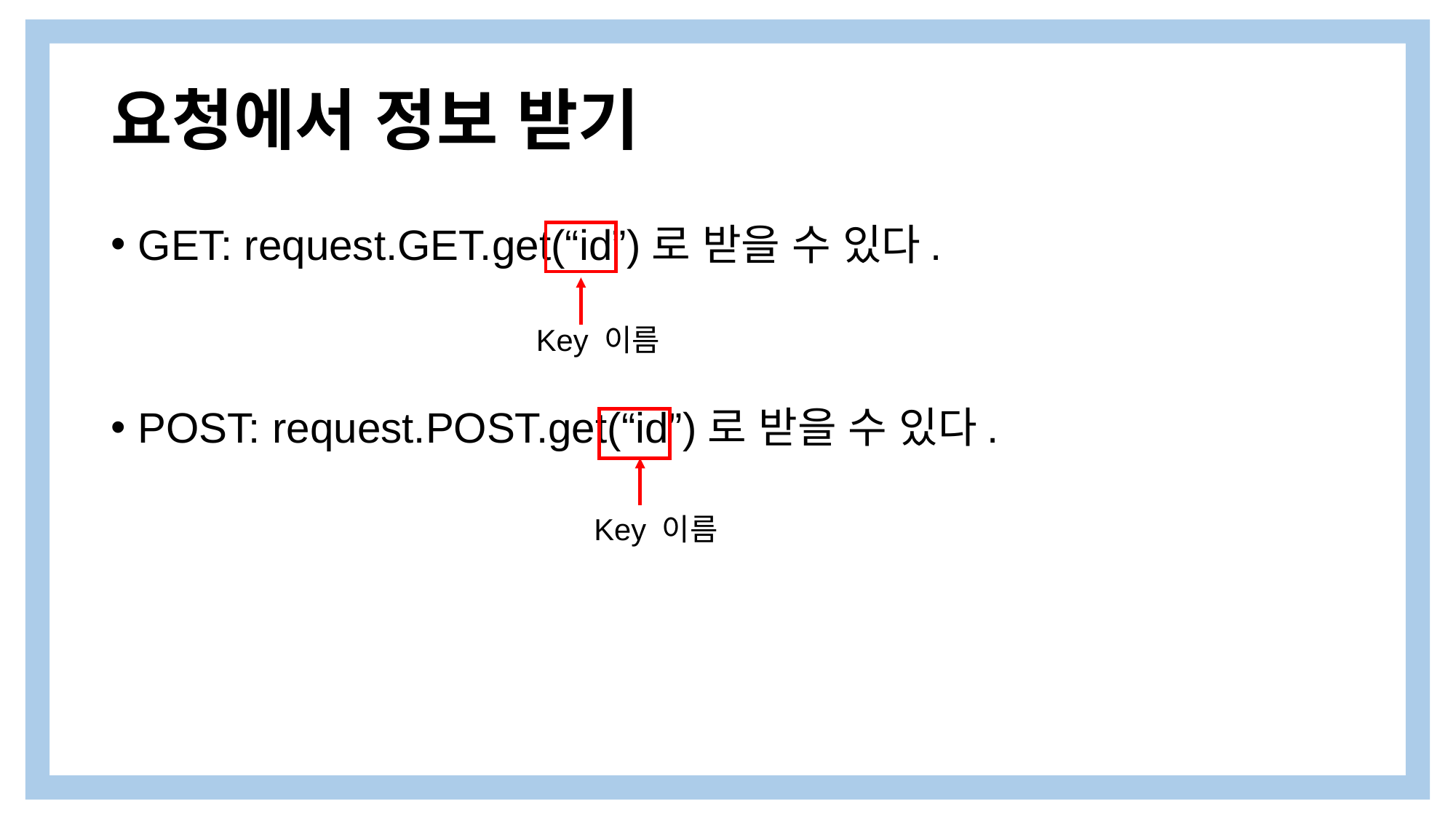

# 요청에서 정보 받기
GET: request.GET.get(“id”)로 받을 수 있다.

POST: request.POST.get(“id”)로 받을 수 있다.

Key 이름

Key 이름